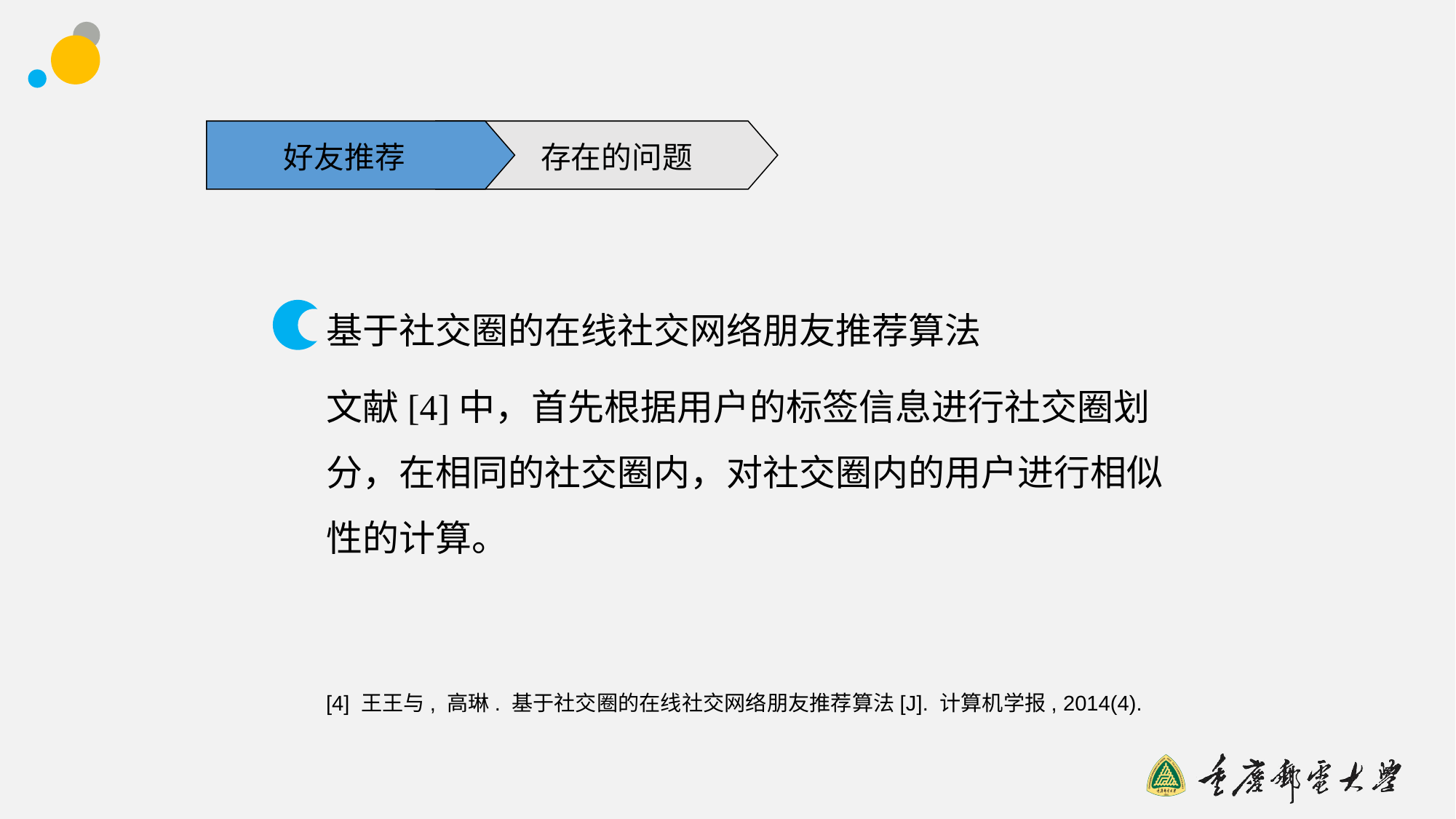

#

好友推荐
存在的问题
基于社交圈的在线社交网络朋友推荐算法

文献[4]中，首先根据用户的标签信息进行社交圈划分，在相同的社交圈内，对社交圈内的用户进行相似性的计算。

[4] 王王与, 高琳. 基于社交圈的在线社交网络朋友推荐算法[J]. 计算机学报, 2014(4).